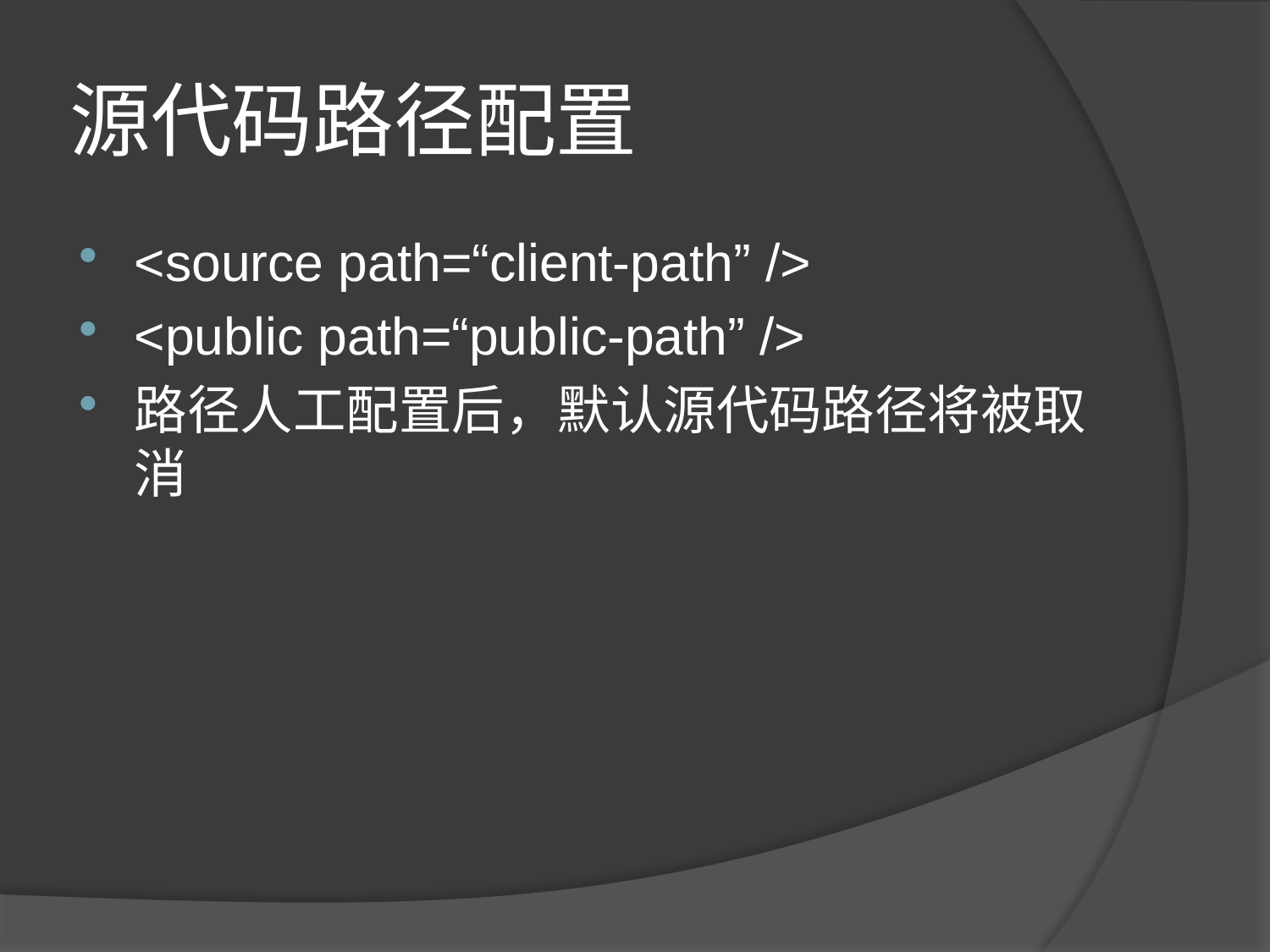

# 源代码路径配置
<source path=“client-path” />
<public path=“public-path” />
路径人工配置后，默认源代码路径将被取消